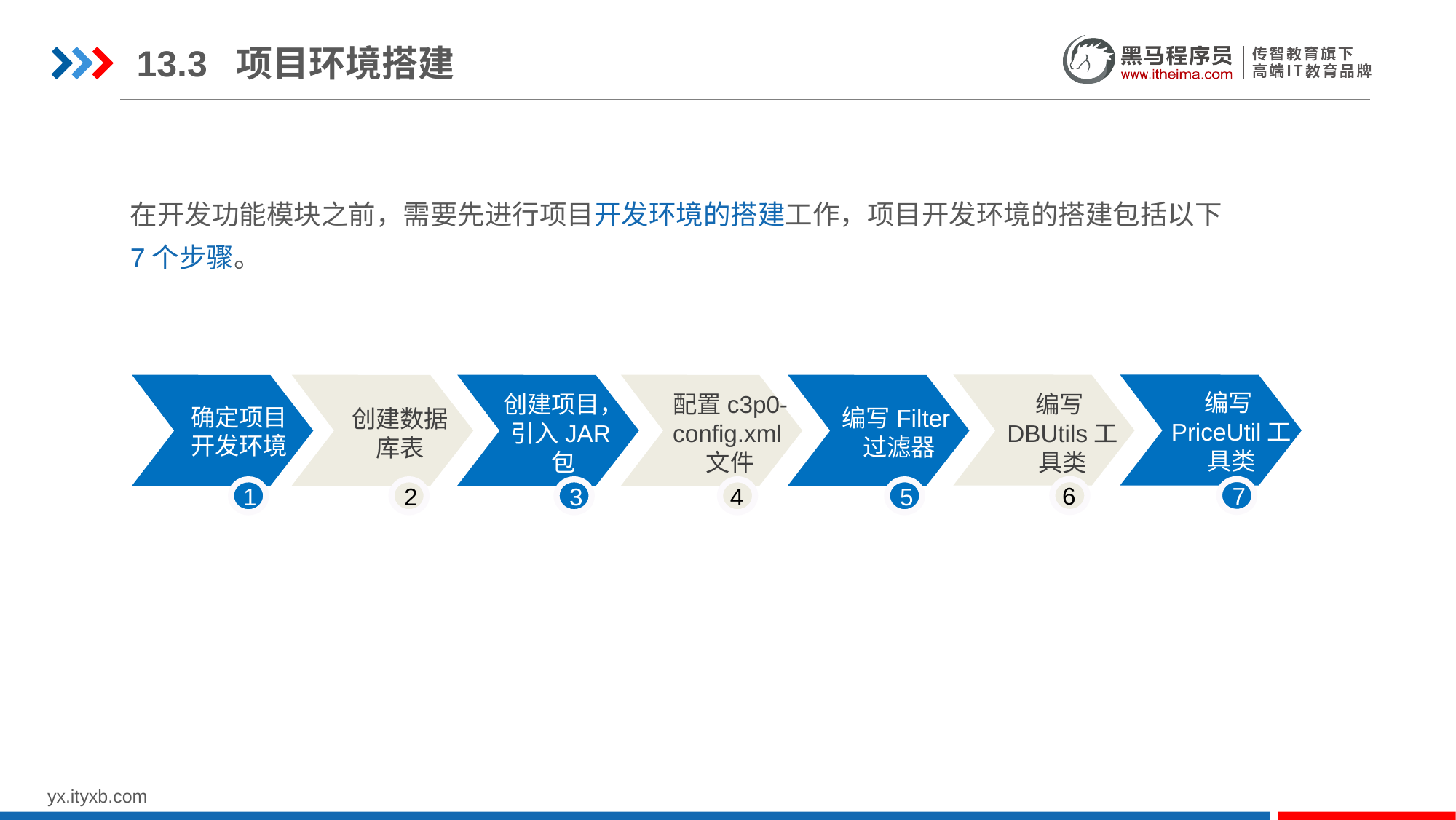

13.3  项目环境搭建
在开发功能模块之前，需要先进行项目开发环境的搭建工作，项目开发环境的搭建包括以下7个步骤。

编写DBUtils工具类

6

编写PriceUtil工具类

7

确定项目
开发环境

1

创建数据库表

2

创建项目，
引入JAR包

3

配置c3p0-config.xml文件

4

编写Filter过滤器

5